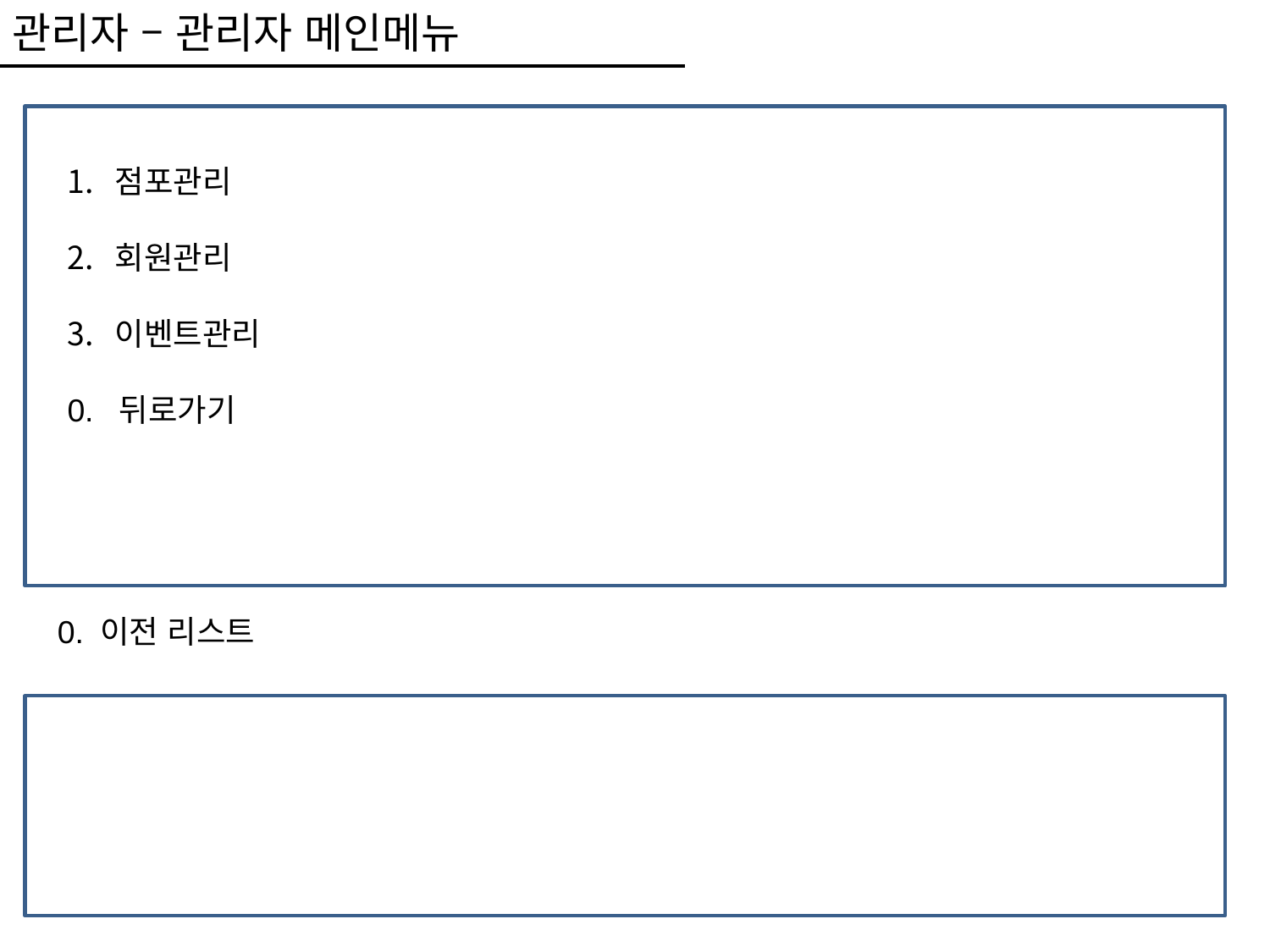

관리자 – 관리자 메인메뉴

점포관리

회원관리

이벤트관리

0.  뒤로가기

0. 이전 리스트